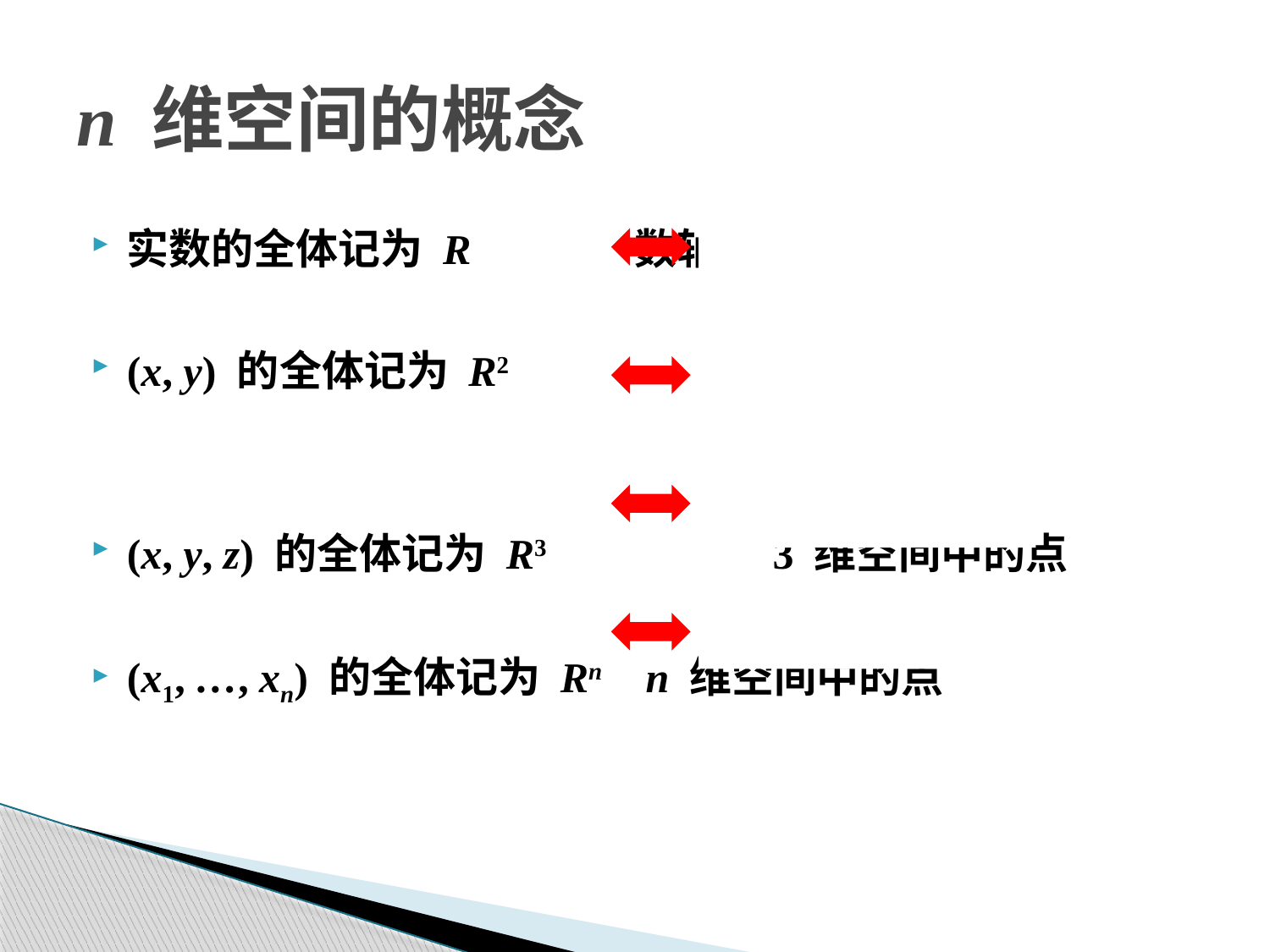

# n 维空间的概念
实数的全体记为 R		数轴上的点

(x, y) 的全体记为 R2		平面上的点

(x, y, z) 的全体记为 R3		 3 维空间中的点

(x1, …, xn) 的全体记为 Rn	 n 维空间中的点